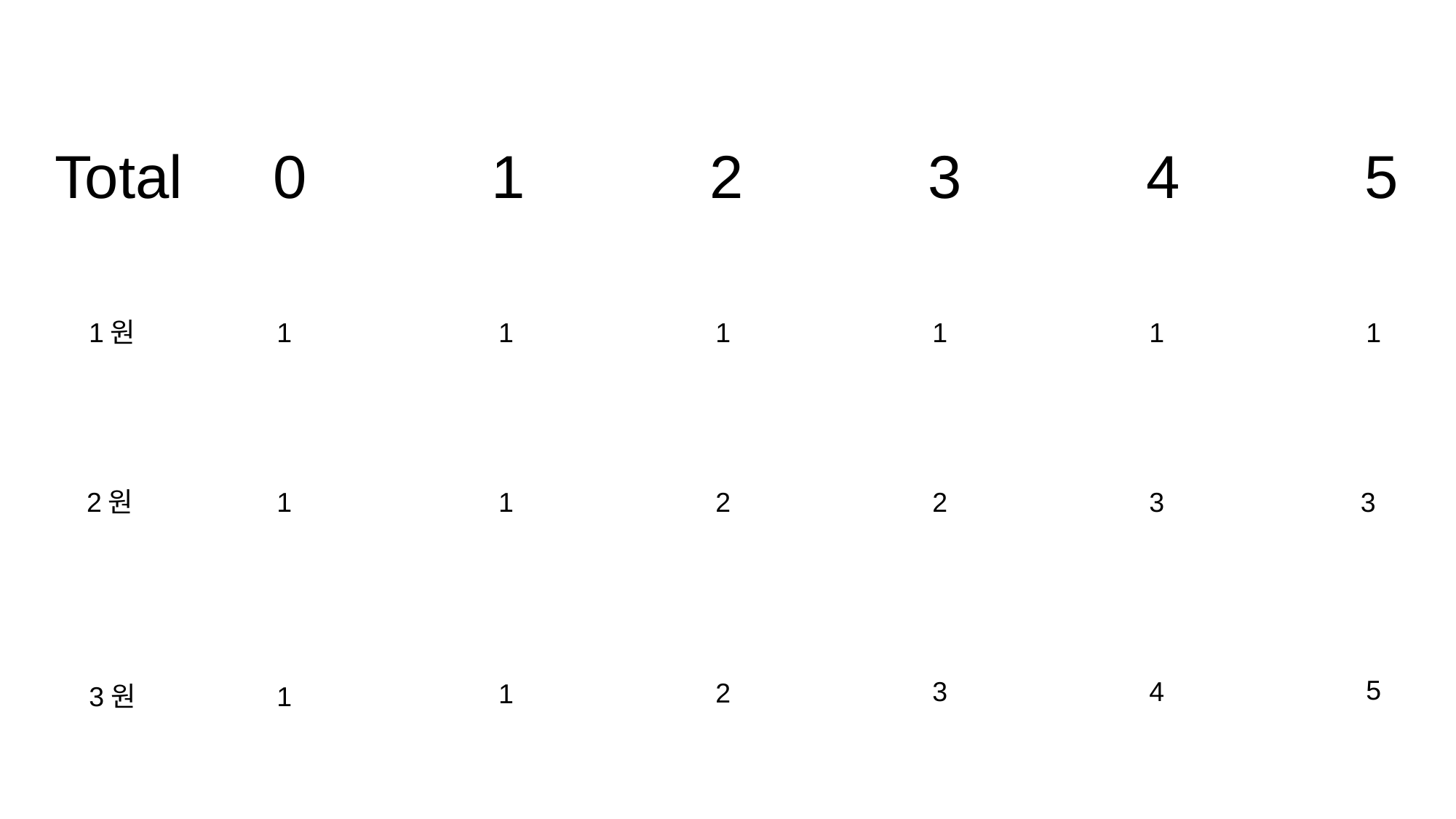

Total	0		1		2		3		4		5
1원
1
1
1
1
1
1
2원
1
1
2
2
3
3
5
4
3
2
1
3원
1